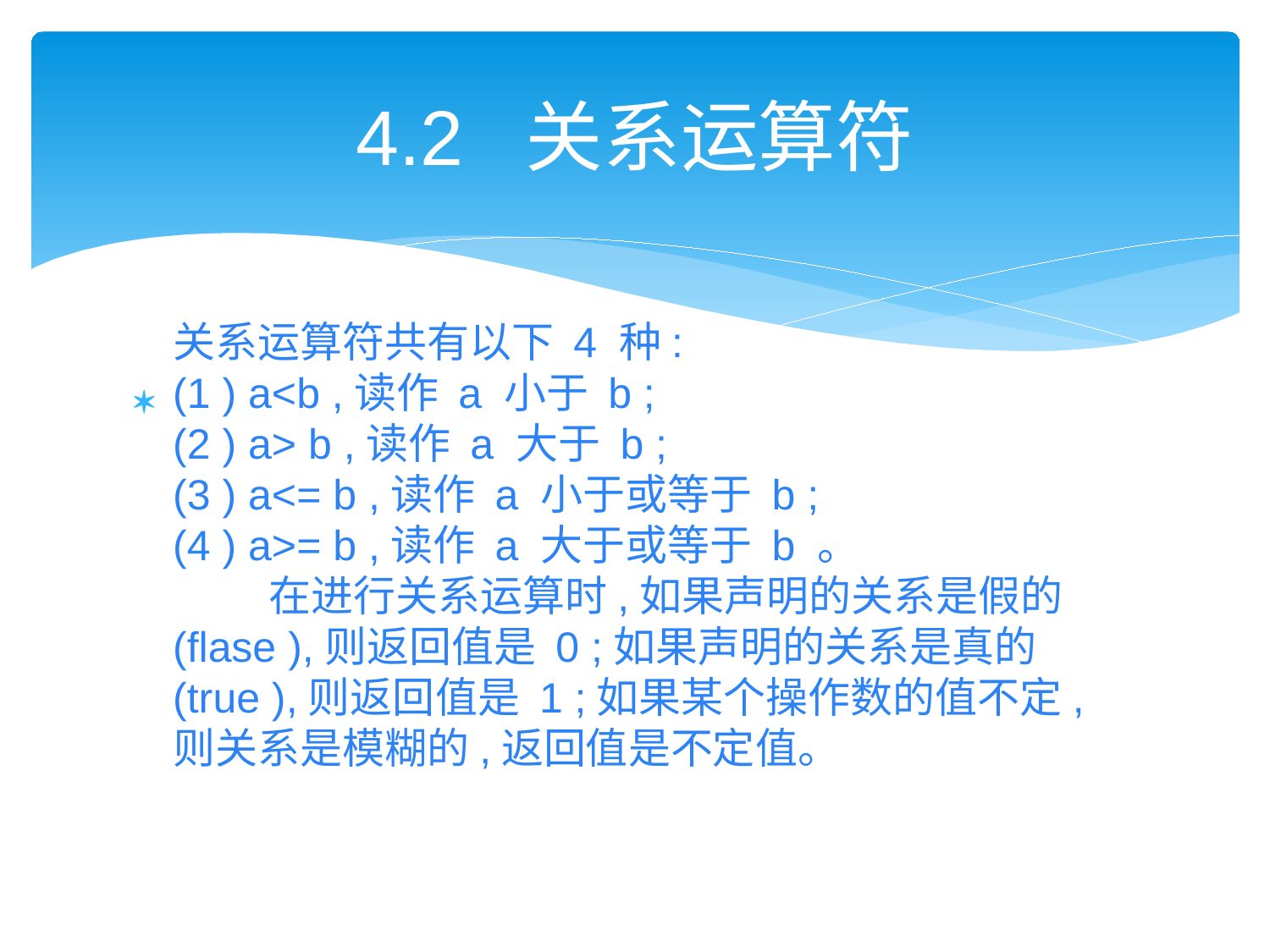

# 4.2  关系运算符
关系运算符共有以下 4 种:
(1 ) a<b ,读作 a 小于 b ;
(2 ) a> b ,读作 a 大于 b ;
(3 ) a<= b ,读作 a 小于或等于 b ;
(4 ) a>= b ,读作 a 大于或等于 b 。
         在进行关系运算时,如果声明的关系是假的(flase ),则返回值是 0 ;如果声明的关系是真的(true ),则返回值是 1 ;如果某个操作数的值不定,则关系是模糊的,返回值是不定值。